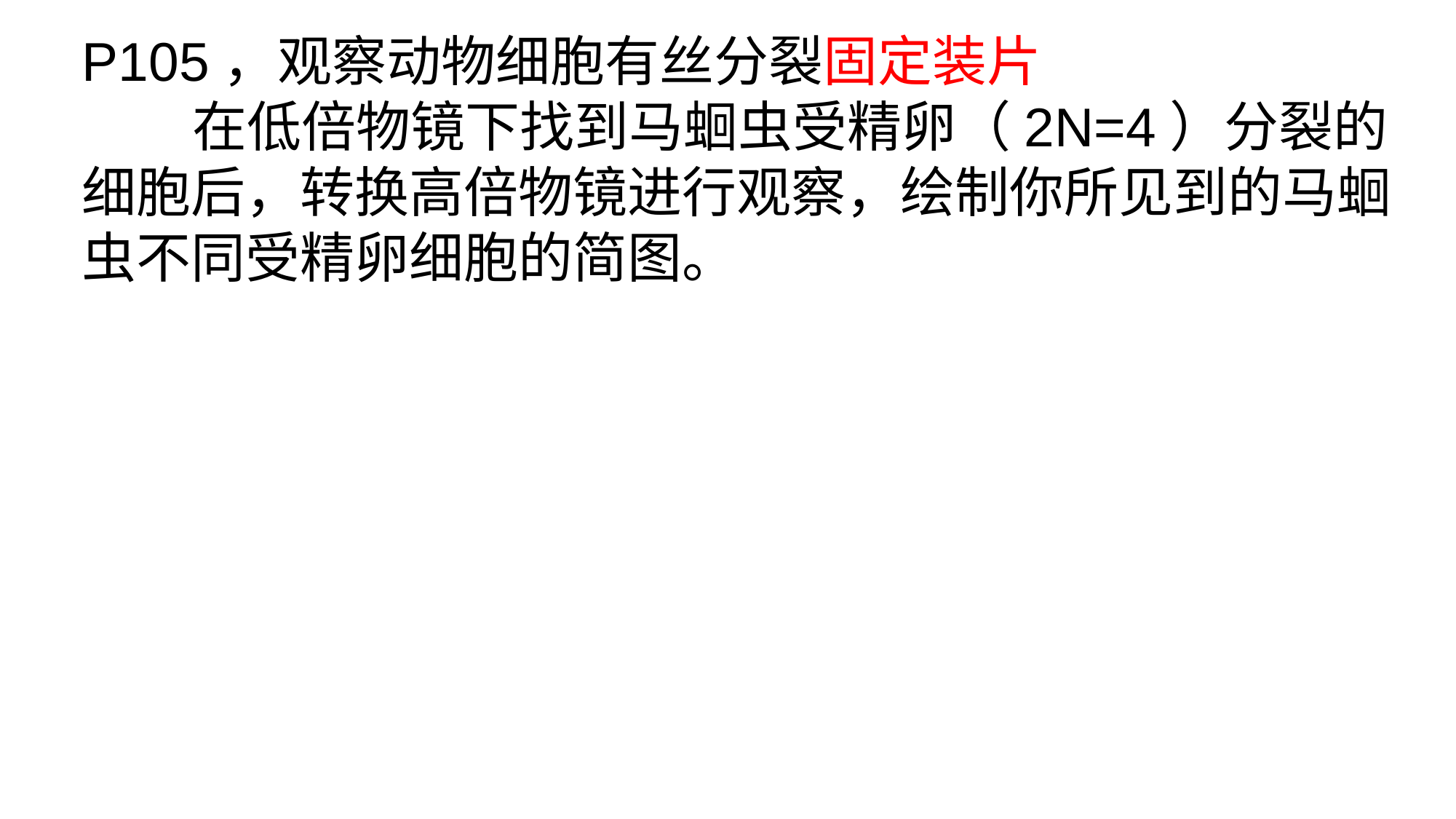

P105，观察动物细胞有丝分裂固定装片
        在低倍物镜下找到马蛔虫受精卵（2N=4）分裂的细胞后，转换高倍物镜进行观察，绘制你所见到的马蛔虫不同受精卵细胞的简图。